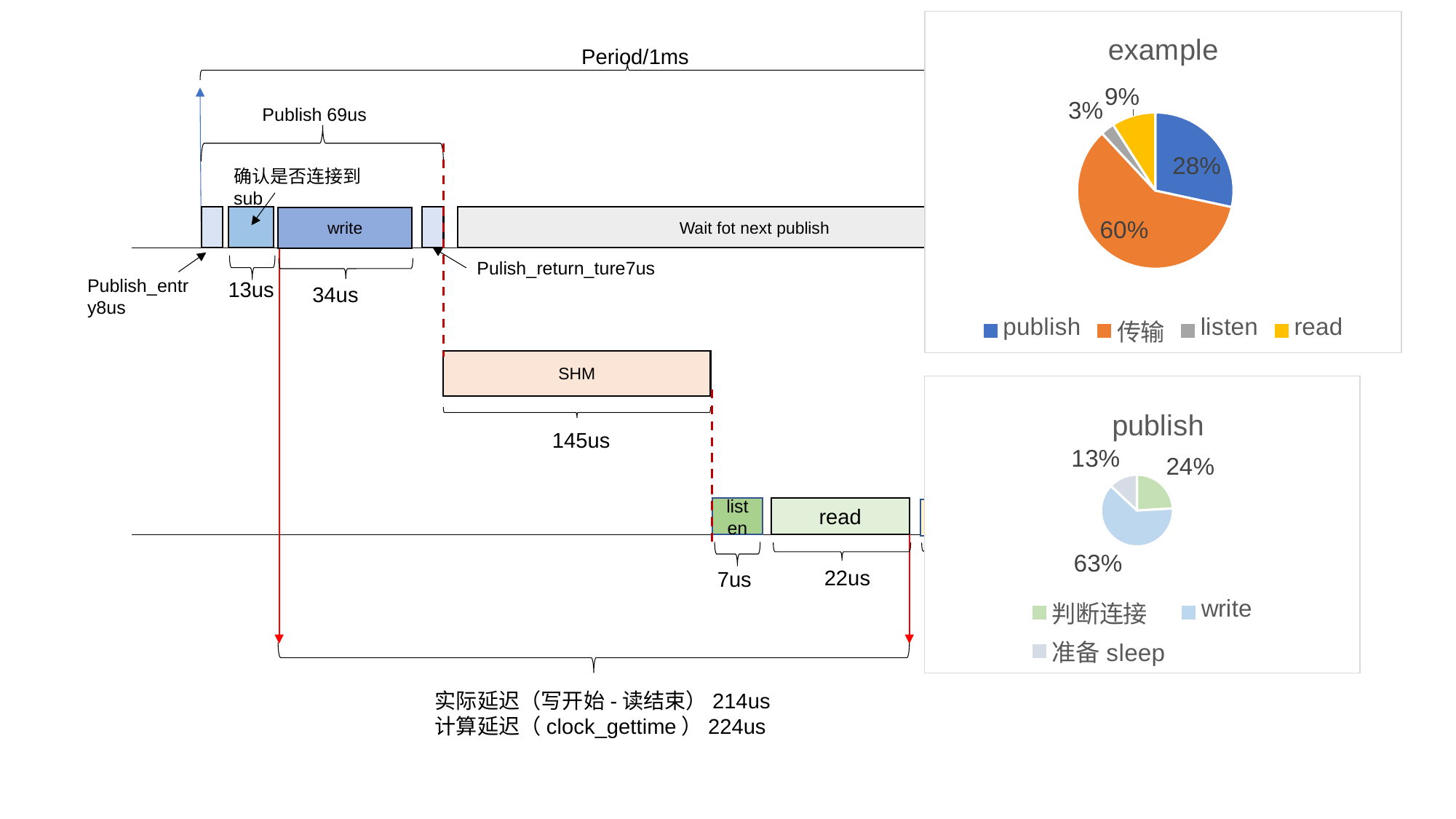

### Chart: example

| Category |  |
|---|---|
| publish | 69.0 |
| 传输 | 145.0 |
| listen | 7.0 |
| read | 22.0 |
Period/1ms
Publish 69us
确认是否连接到sub
发布

Wait fot next publish

write

Pulish_return_ture7us
Publish_entry8us
13us
34us

SHM

### Chart: publish

| Category |  |
|---|---|
| 判断连接 | 13.0 |
| write | 34.0 |
| 准备sleep | 7.0 |
145us

订阅
listen
read
Calculation latency

22us
46us
7us
实际延迟（写开始-读结束）214us
计算延迟（clock_gettime）224us